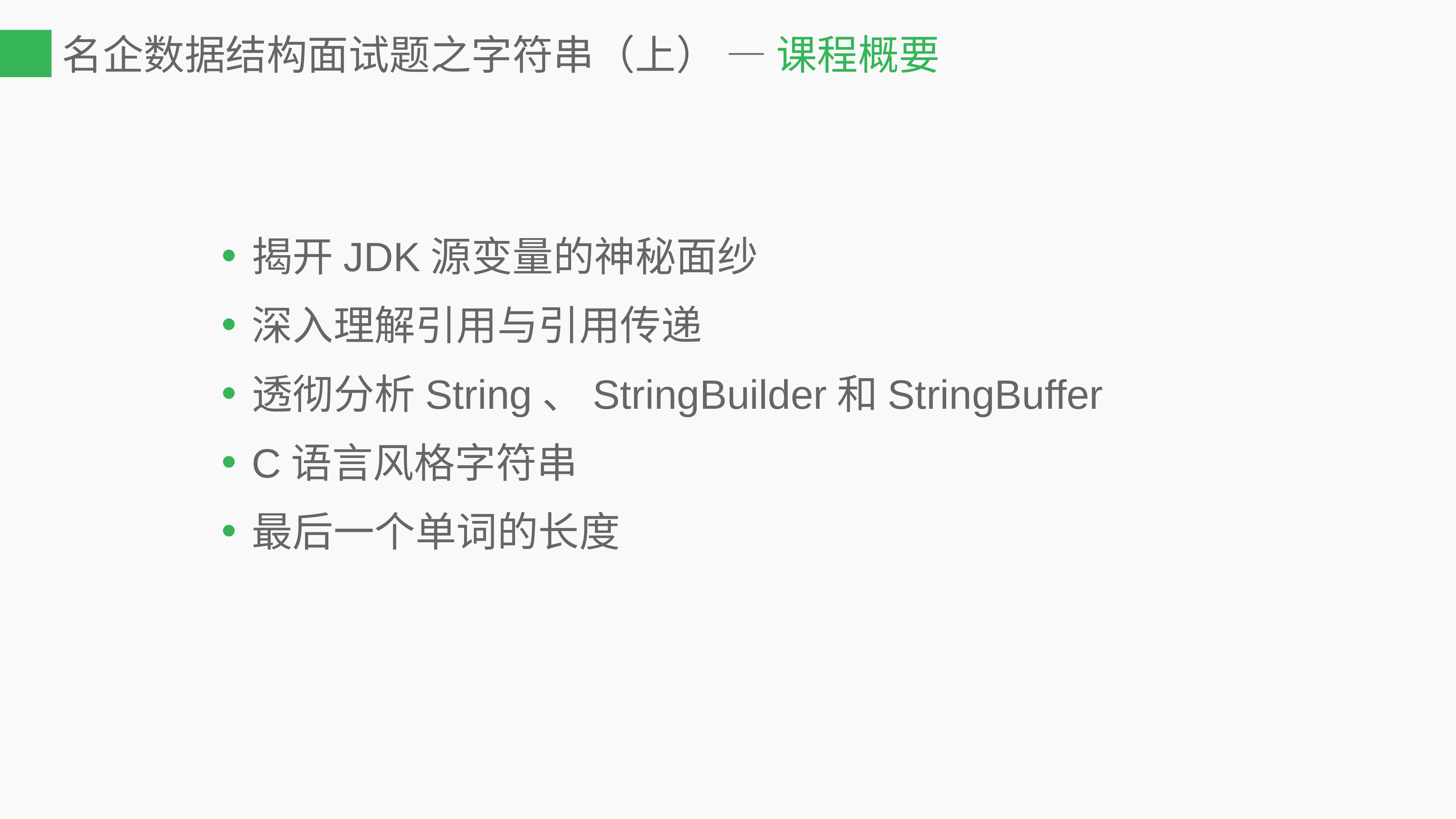

# 名企数据结构面试题之字符串（上） — 课程概要
揭开JDK源变量的神秘面纱
深入理解引用与引用传递
透彻分析String、StringBuilder和StringBuffer
C语言风格字符串
最后一个单词的长度